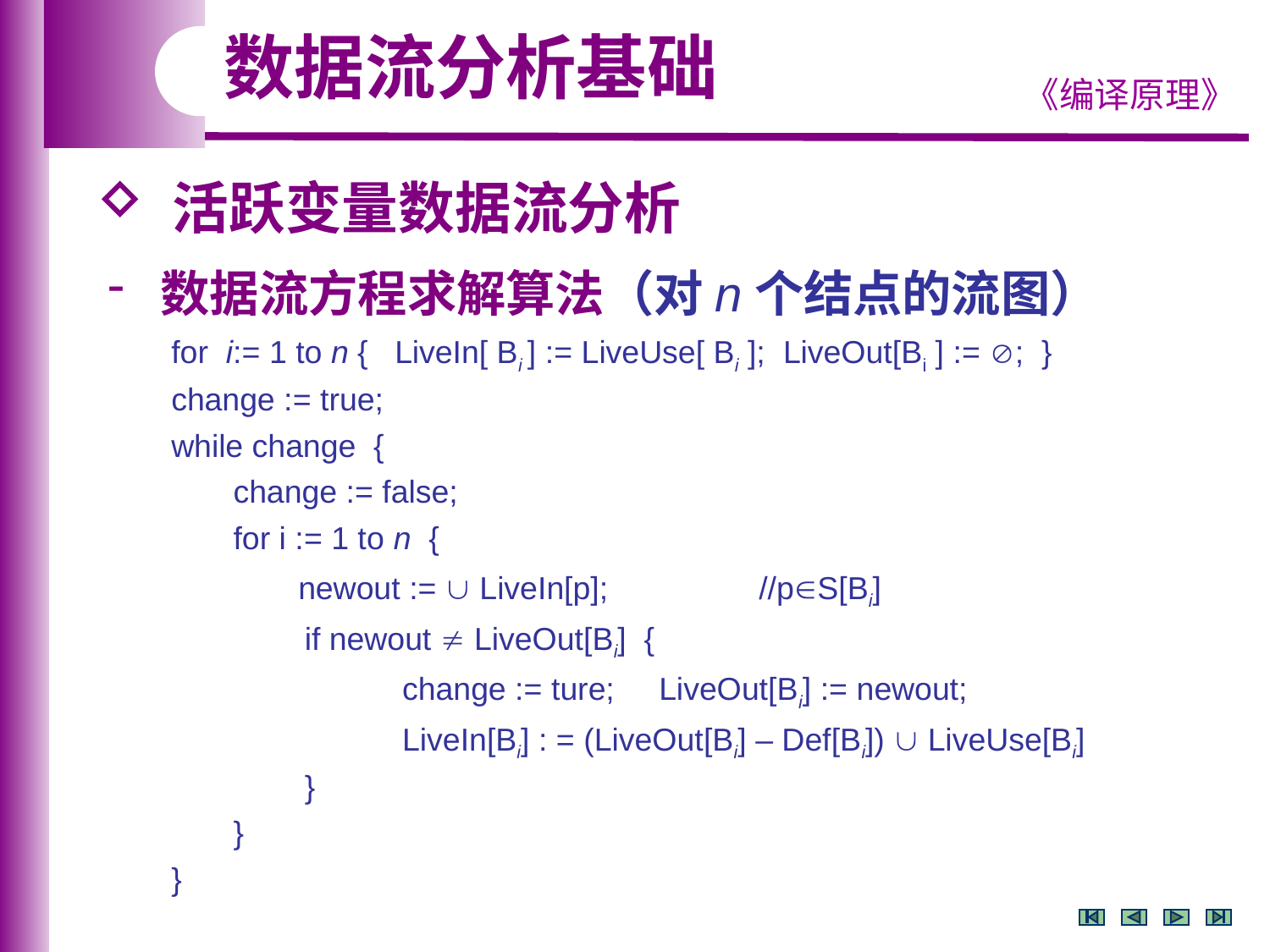

数据流分析基础
 活跃变量数据流分析
 数据流方程求解算法（对n个结点的流图）
for  i:= 1 to n {   LiveIn[ Bi ] := LiveUse[ Bi ];  LiveOut[Bi ] := ∅;  }
change := true;
while change  {
       change := false;
       for i := 1 to n  {
	newout := ∪ LiveIn[p];                 //p∈S[Bi]
               if newout ≠ LiveOut[Bi]  {
                          change := ture;     LiveOut[Bi] := newout;
                          LiveIn[Bi] : = (LiveOut[Bi] – Def[Bi]) ∪ LiveUse[Bi]
               }
       }
}